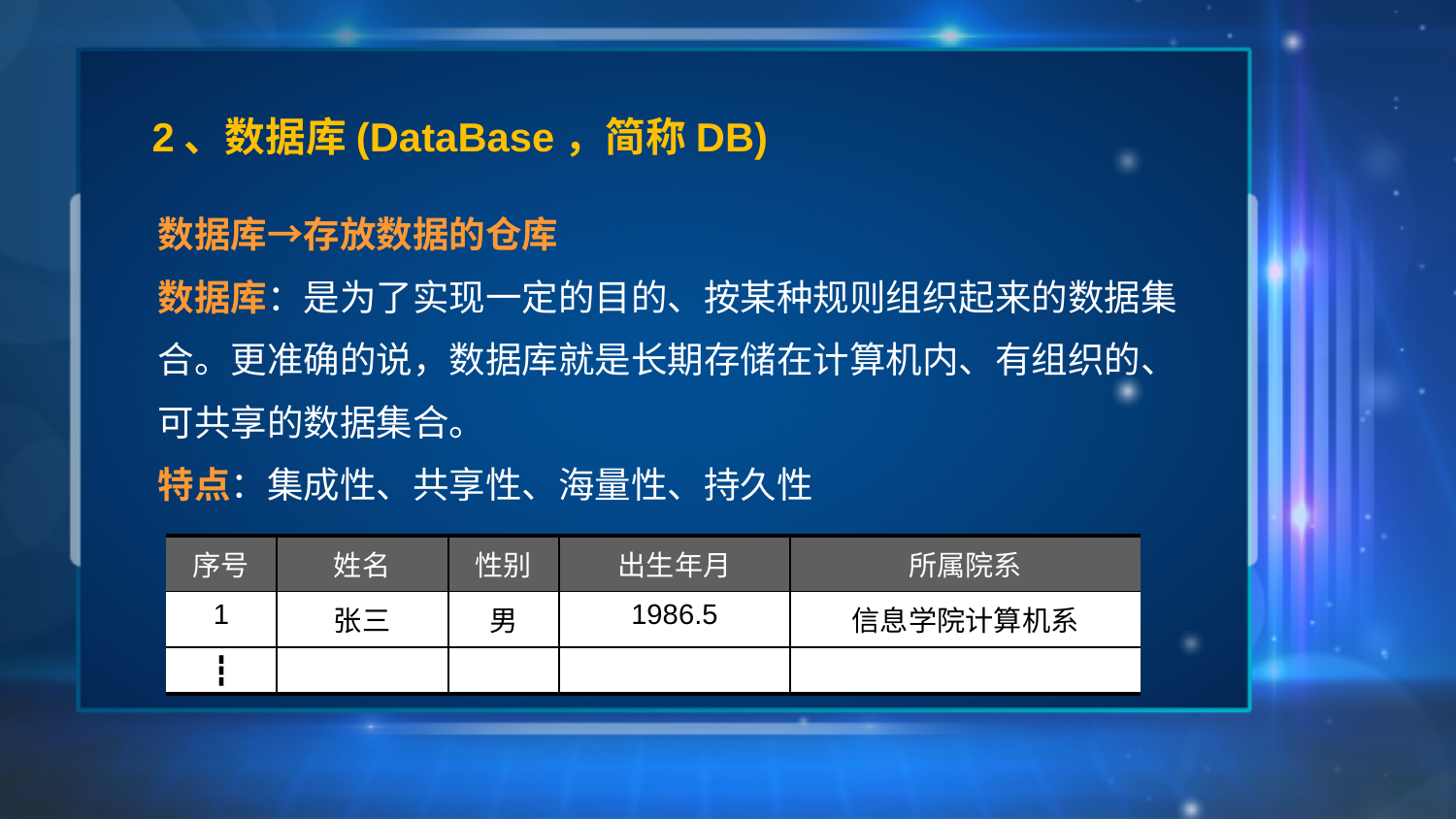

# 2、数据库(DataBase，简称DB)
数据库→存放数据的仓库
数据库：是为了实现一定的目的、按某种规则组织起来的数据集合。更准确的说，数据库就是长期存储在计算机内、有组织的、可共享的数据集合。
特点：集成性、共享性、海量性、持久性

| 序号 | 姓名 | 性别 | 出生年月 | 所属院系 |
| --- | --- | --- | --- | --- |
| 1 | 张三 | 男 | 1986.5 | 信息学院计算机系 |
| ┇ |  |  |  |  |